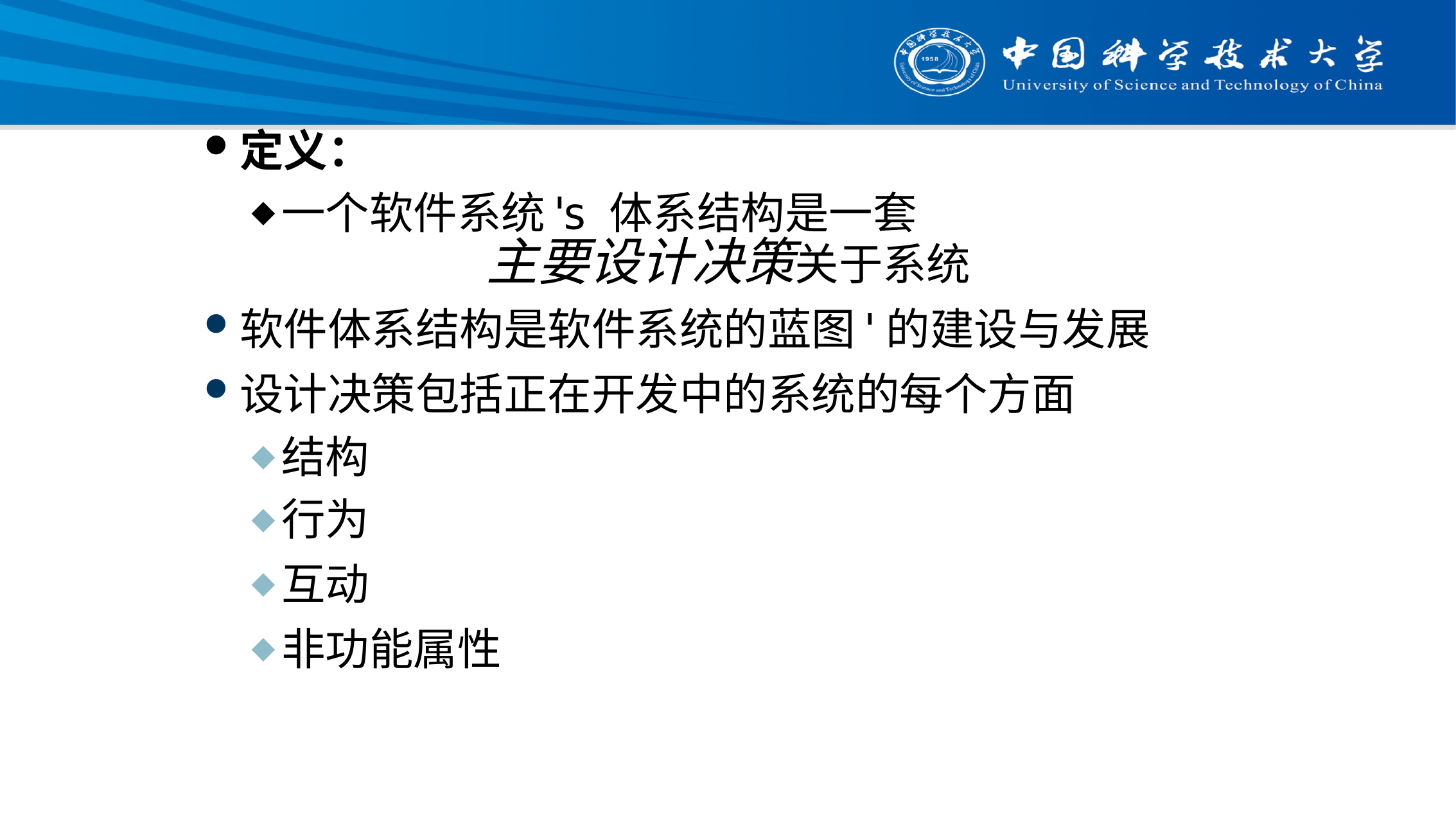

# 什么是软件 建筑？
定义：
一个软件系统's 体系结构是一套
主要设计决策关于系统
软件体系结构是软件系统的蓝图'的建设与发展
设计决策包括正在开发中的系统的每个方面
结构
行为
互动
非功能属性